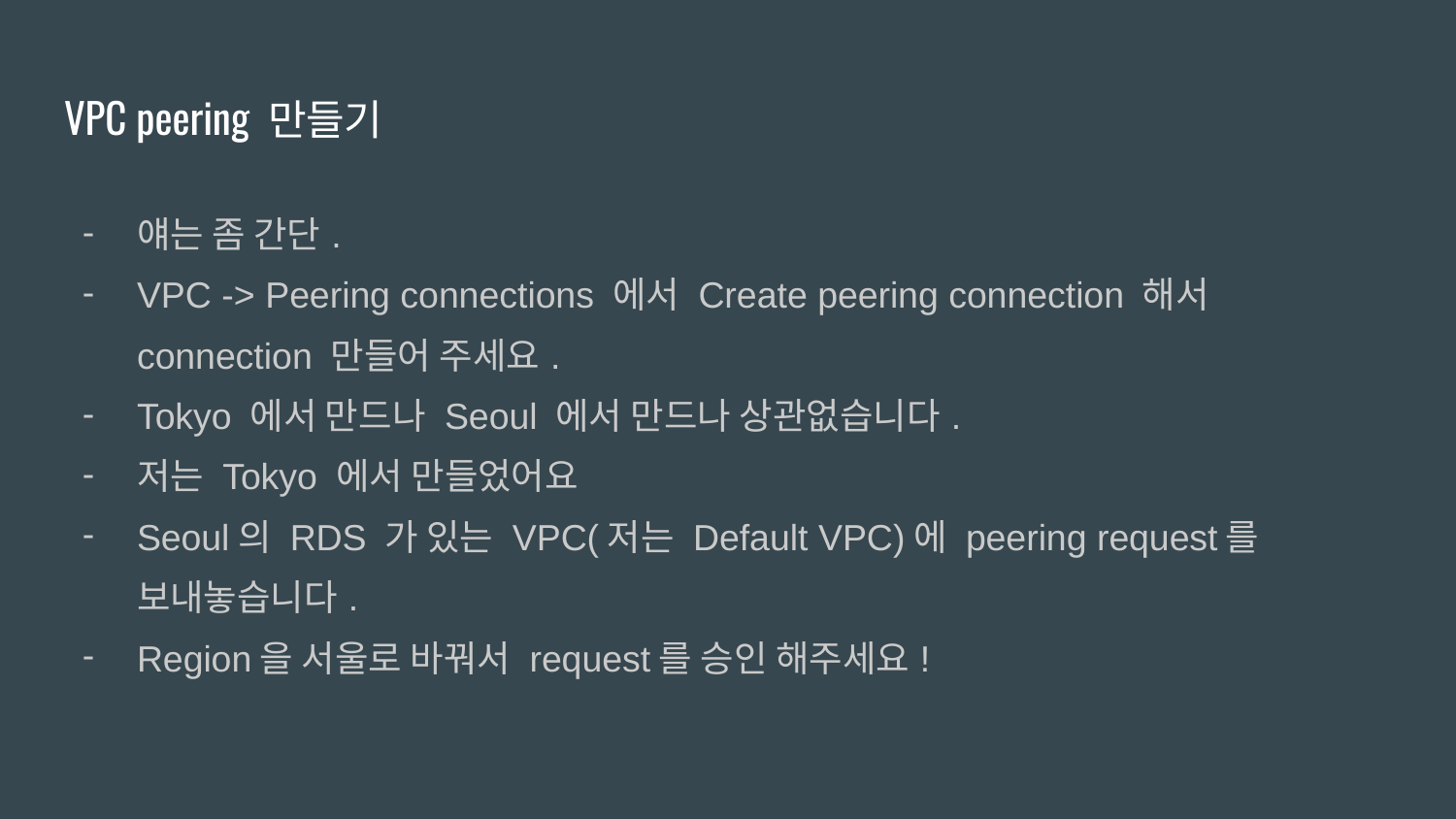

# VPC peering 만들기
얘는 좀 간단.
VPC -> Peering connections 에서 Create peering connection 해서 connection 만들어 주세요.
Tokyo 에서 만드나 Seoul 에서 만드나 상관없습니다.
저는 Tokyo 에서 만들었어요
Seoul의 RDS 가 있는 VPC(저는 Default VPC)에 peering request를 보내놓습니다.
Region을 서울로 바꿔서 request를 승인 해주세요!